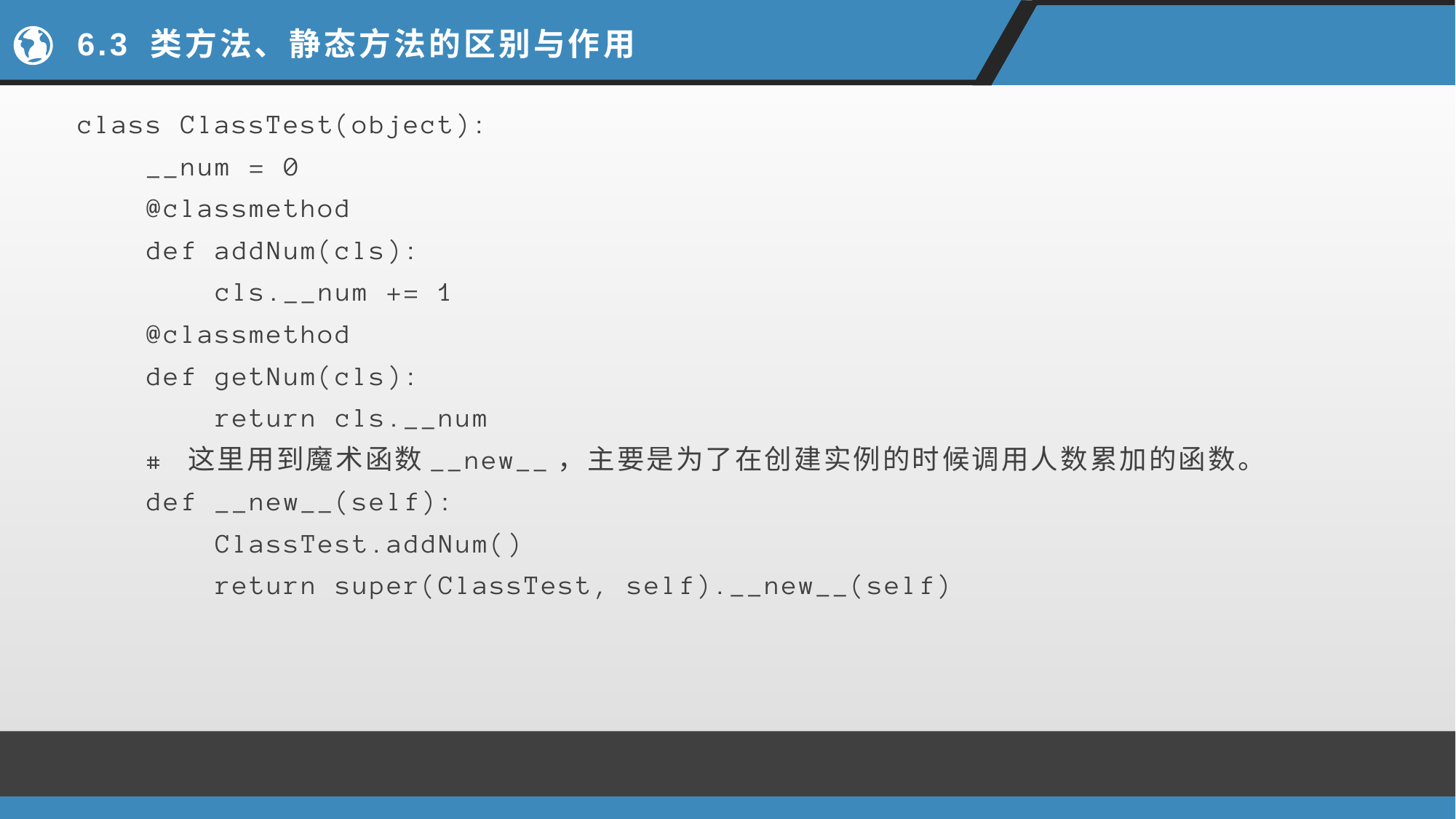

# 6.3 类方法、静态方法的区别与作用

class ClassTest(object):
    __num = 0
    @classmethod
    def addNum(cls):
        cls.__num += 1
    @classmethod
    def getNum(cls):
        return cls.__num
    # 这里用到魔术函数__new__，主要是为了在创建实例的时候调用人数累加的函数。
    def __new__(self):
        ClassTest.addNum()
        return super(ClassTest, self).__new__(self)

33